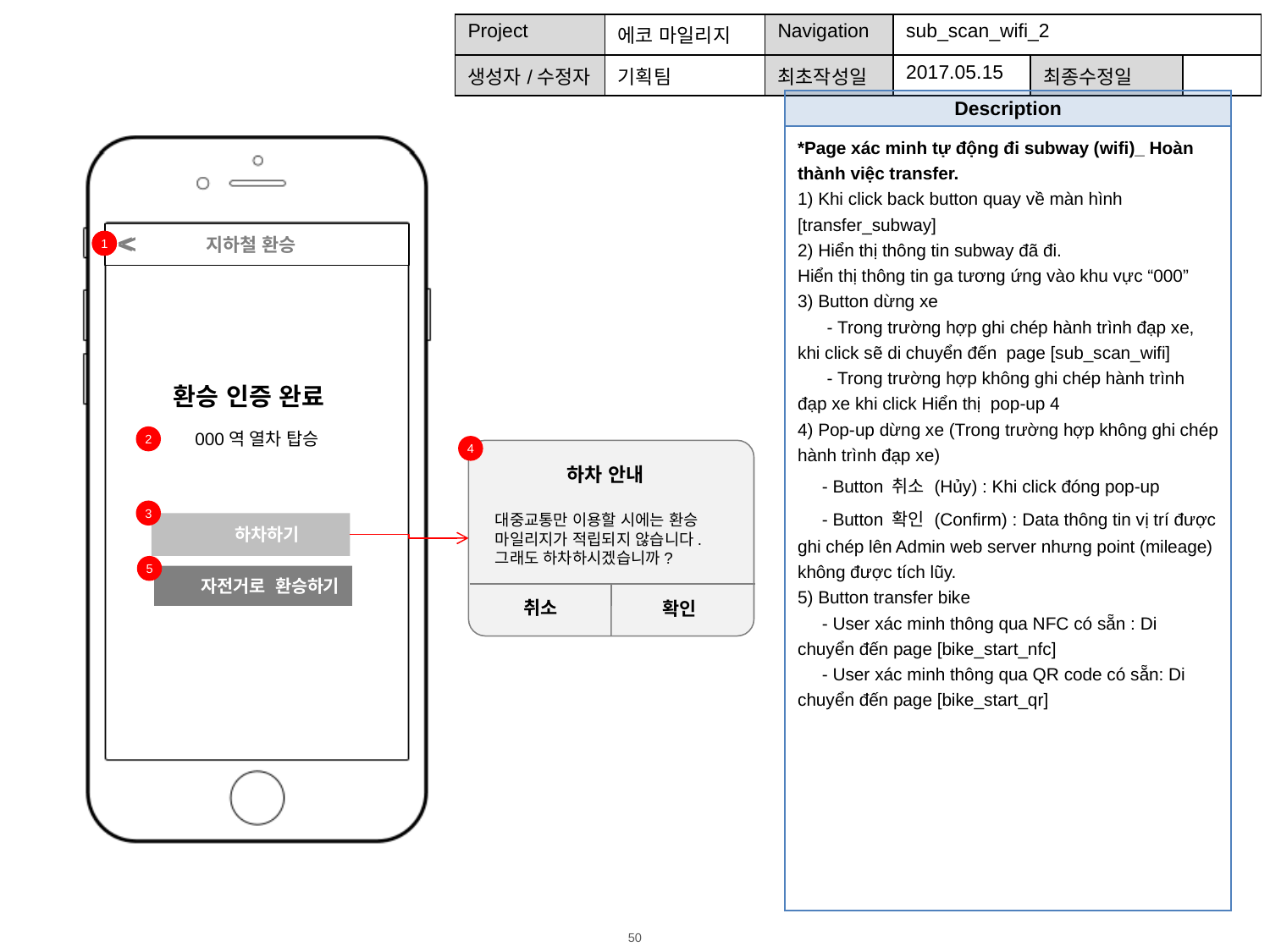

| Project | 에코 마일리지 | Navigation | sub\_scan\_wifi\_2 |  |  |
| --- | --- | --- | --- | --- | --- |
| 생성자/수정자 | 기획팀 | 최초작성일 | 2017.05.15 | 최종수정일 |  |
| Description |
| --- |
| \*Page xác minh tự động đi subway (wifi)\_ Hoàn thành việc transfer. 1) Khi click back button quay về màn hình [transfer\_subway] 2) Hiển thị thông tin subway đã đi. Hiển thị thông tin ga tương ứng vào khu vực “000” 3) Button dừng xe - Trong trường hợp ghi chép hành trình đạp xe, khi click sẽ di chuyển đến page [sub\_scan\_wifi] - Trong trường hợp không ghi chép hành trình đạp xe khi click Hiển thị pop-up 4 4) Pop-up dừng xe (Trong trường hợp không ghi chép hành trình đạp xe) - Button 취소 (Hủy) : Khi click đóng pop-up - Button 확인 (Confirm) : Data thông tin vị trí được ghi chép lên Admin web server nhưng point (mileage) không được tích lũy. 5) Button transfer bike - User xác minh thông qua NFC có sẵn : Di chuyển đến page [bike\_start\_nfc] - User xác minh thông qua QR code có sẵn: Di chuyển đến page [bike\_start\_qr] |
<
<
                 지하철 환승
1
1
환승 인증 완료
000역 열차 탑승
2
4

하차 안내
성공확률 50%
3
대중교통만 이용할 시에는 환승
마일리지가 적립되지 않습니다.
그래도 하차하시겠습니까?
      하차하기
5
   자전거로  환승하기
취소
확인
환승 인증 완료